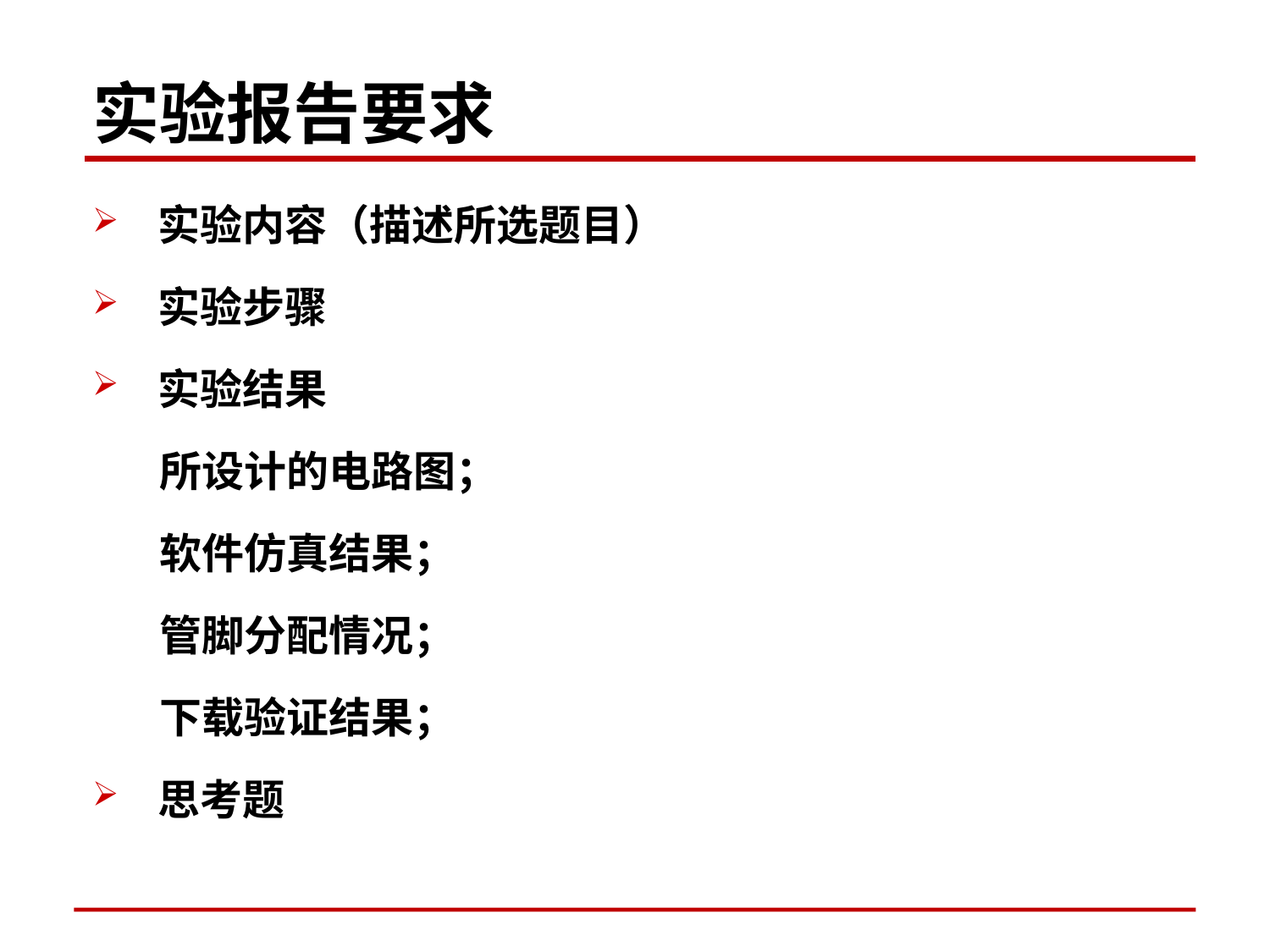

# 实验报告要求
实验内容（描述所选题目）
实验步骤
实验结果
      所设计的电路图；
      软件仿真结果；
      管脚分配情况；
      下载验证结果；
思考题